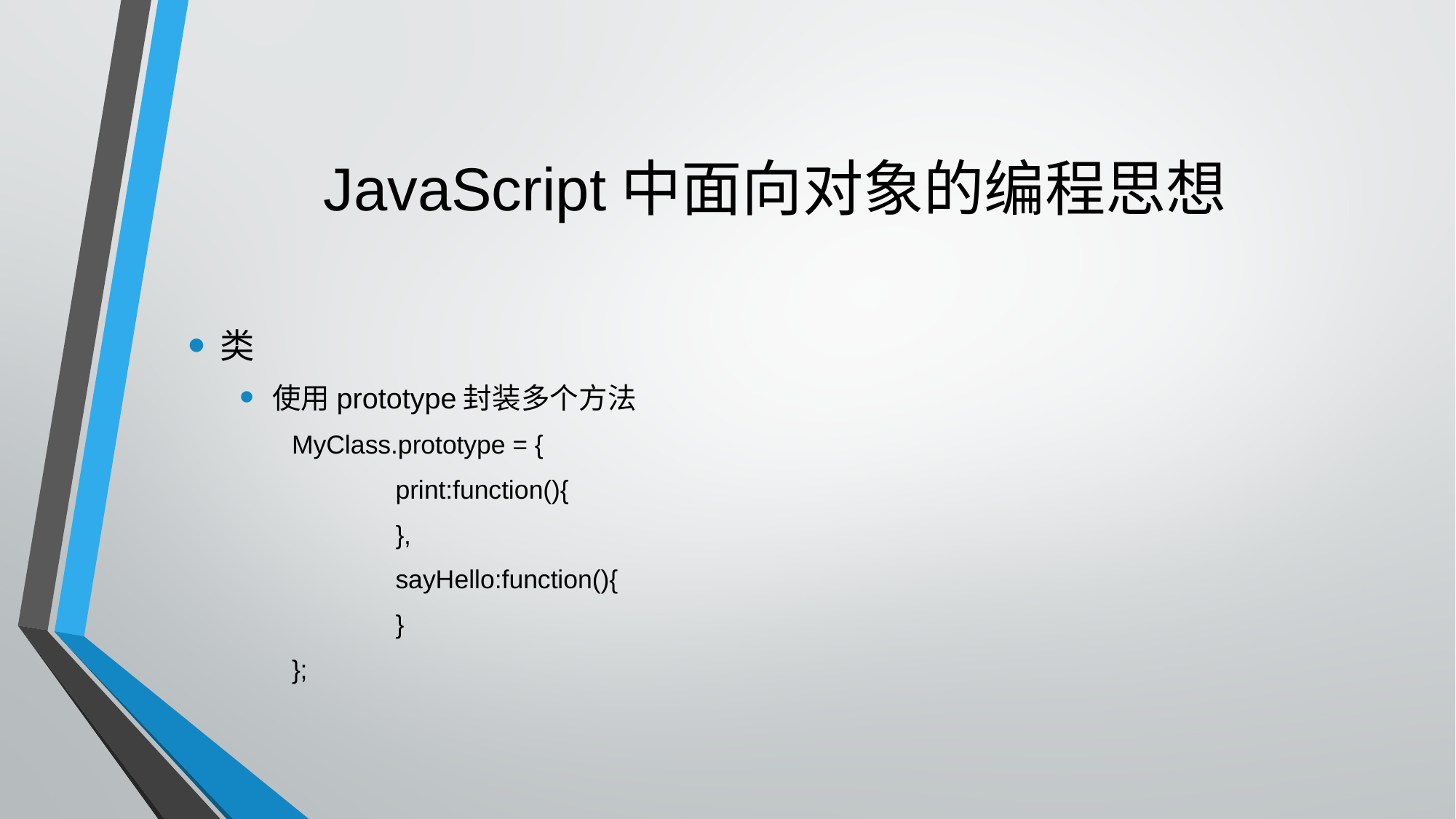

# JavaScript中面向对象的编程思想
类
使用prototype封装多个方法
MyClass.prototype = {
	print:function(){
	},
	sayHello:function(){
	}
};